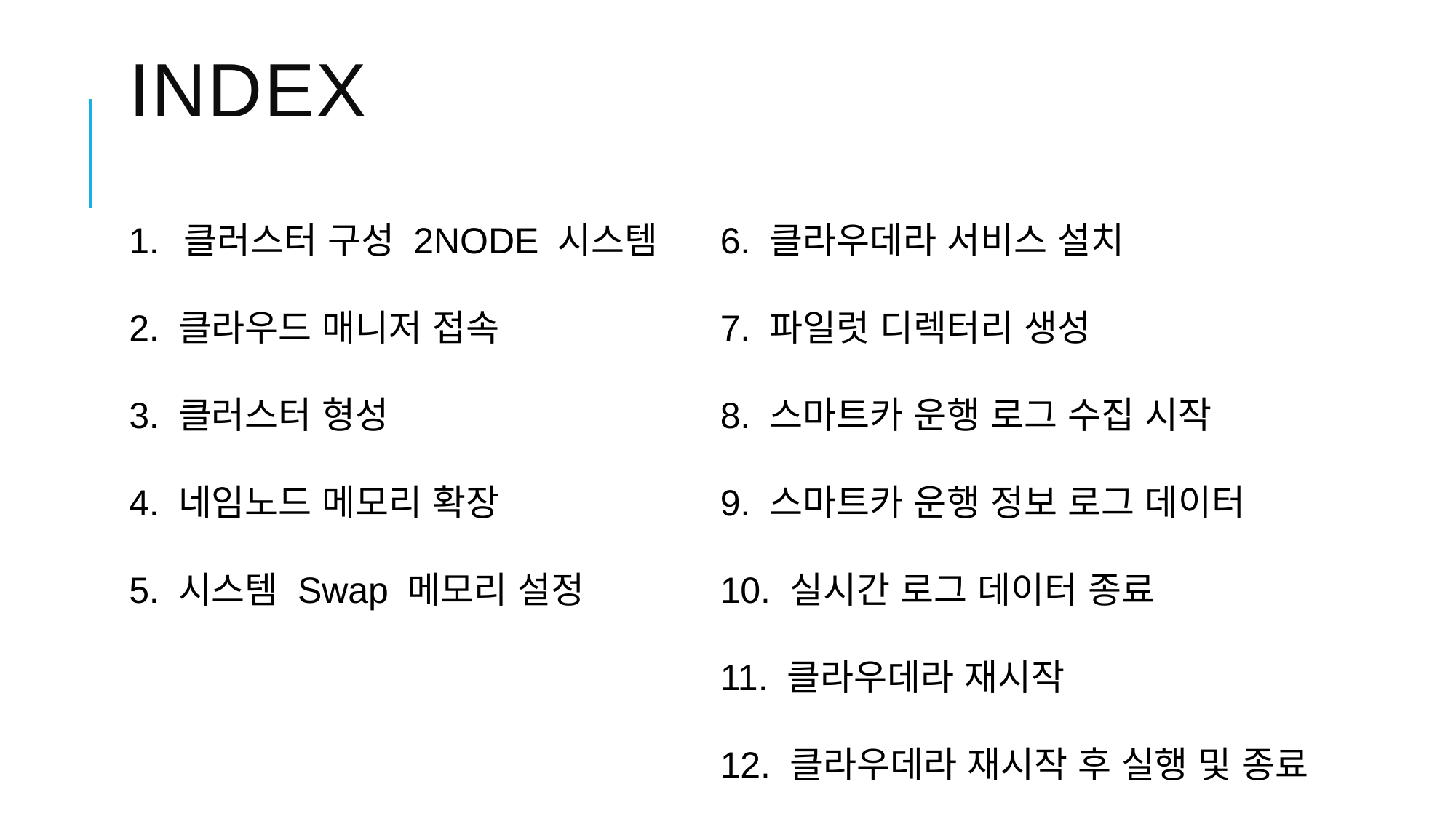

# INDEX
클러스터 구성 2NODE 시스템

2. 클라우드 매니저 접속

3. 클러스터 형성

4. 네임노드 메모리 확장

5. 시스템 Swap 메모리 설정
6. 클라우데라 서비스 설치

7. 파일럿 디렉터리 생성

8. 스마트카 운행 로그 수집 시작

9. 스마트카 운행 정보 로그 데이터

10. 실시간 로그 데이터 종료

11. 클라우데라 재시작

12. 클라우데라 재시작 후 실행 및 종료